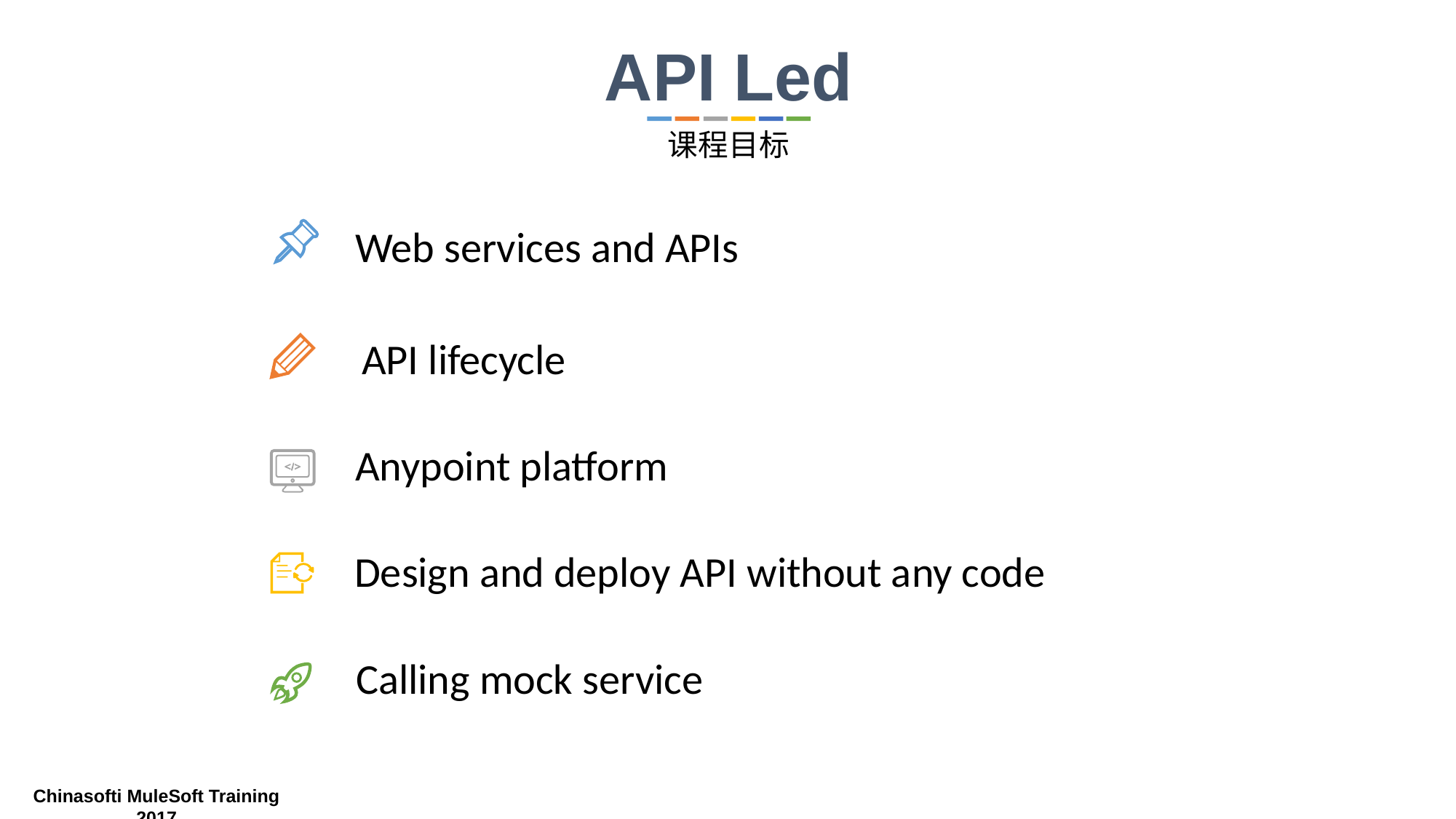

API Led

课程目标
Web services and APIs

API lifecycle

Anypoint platform

Design and deploy API without any code

Calling mock service

Chinasofti MuleSoft Training 2017